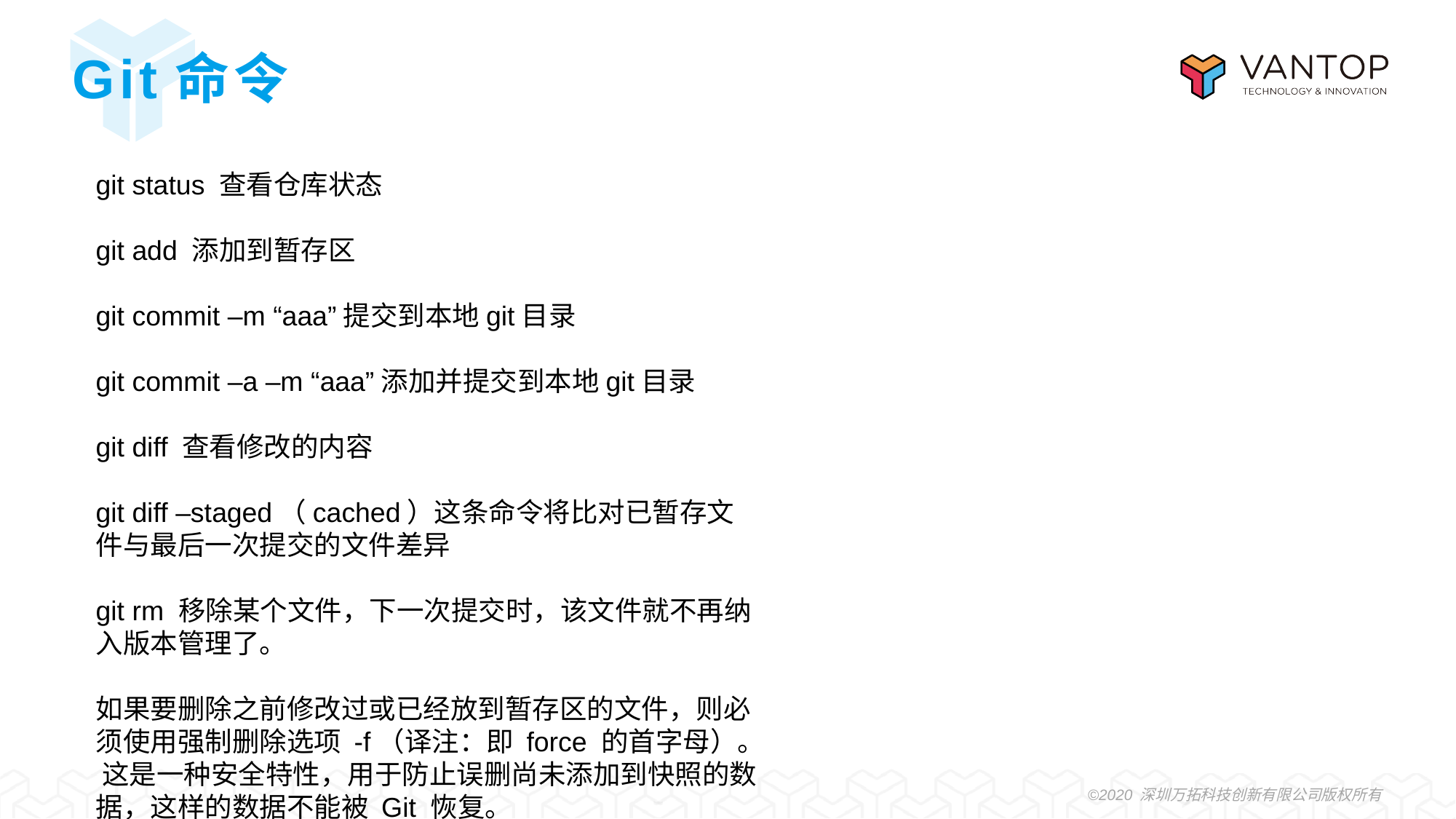

# Git命令
git status 查看仓库状态

git add 添加到暂存区

git commit –m “aaa”提交到本地git目录

git commit –a –m “aaa”添加并提交到本地git目录

git diff 查看修改的内容

git diff –staged（cached）这条命令将比对已暂存文件与最后一次提交的文件差异

git rm 移除某个文件，下一次提交时，该文件就不再纳入版本管理了。

如果要删除之前修改过或已经放到暂存区的文件，则必须使用强制删除选项 -f（译注：即 force 的首字母）。 这是一种安全特性，用于防止误删尚未添加到快照的数据，这样的数据不能被 Git 恢复。